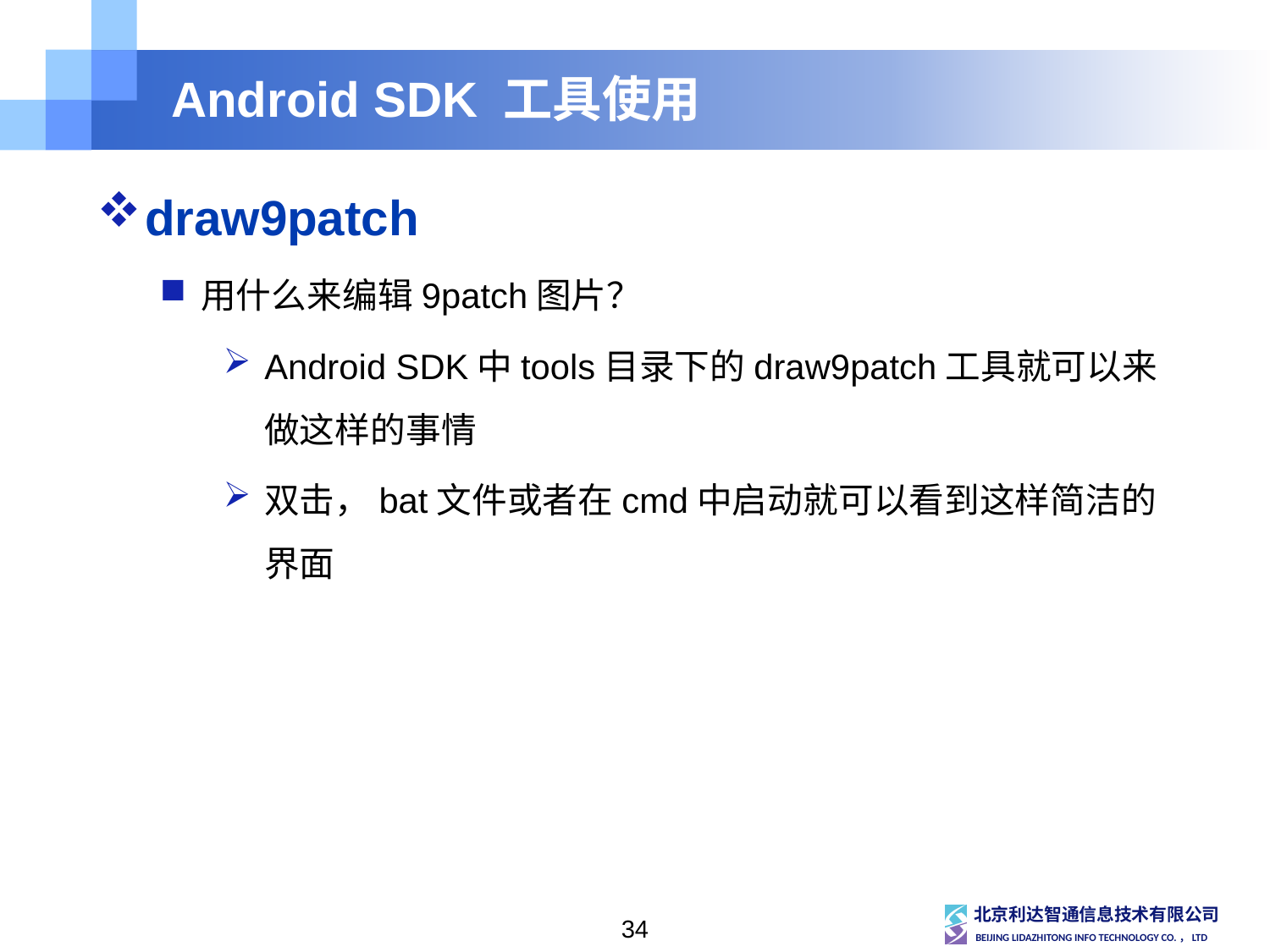

# Android SDK 工具使用
draw9patch
用什么来编辑9patch图片？
Android SDK中tools目录下的draw9patch工具就可以来做这样的事情
双击，bat文件或者在cmd中启动就可以看到这样简洁的界面
34